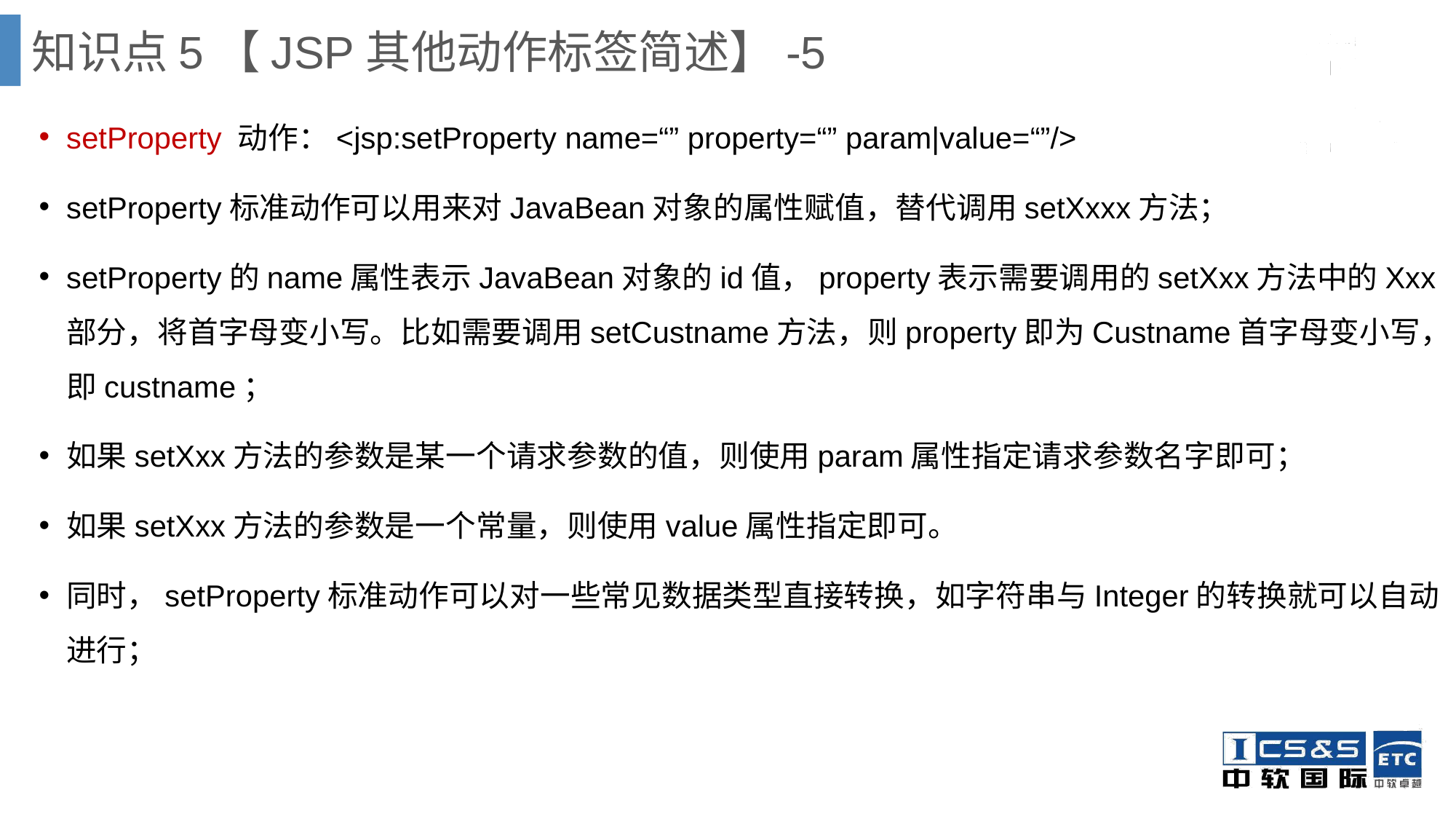

知识点5【JSP其他动作标签简述】-5
setProperty 动作：<jsp:setProperty name=“” property=“” param|value=“”/>
setProperty标准动作可以用来对JavaBean对象的属性赋值，替代调用setXxxx方法；
setProperty的name属性表示JavaBean对象的id值，property表示需要调用的setXxx方法中的Xxx部分，将首字母变小写。比如需要调用setCustname方法，则property即为Custname首字母变小写，即custname；
如果setXxx方法的参数是某一个请求参数的值，则使用param属性指定请求参数名字即可；
如果setXxx方法的参数是一个常量，则使用value属性指定即可。
同时，setProperty标准动作可以对一些常见数据类型直接转换，如字符串与Integer的转换就可以自动进行；